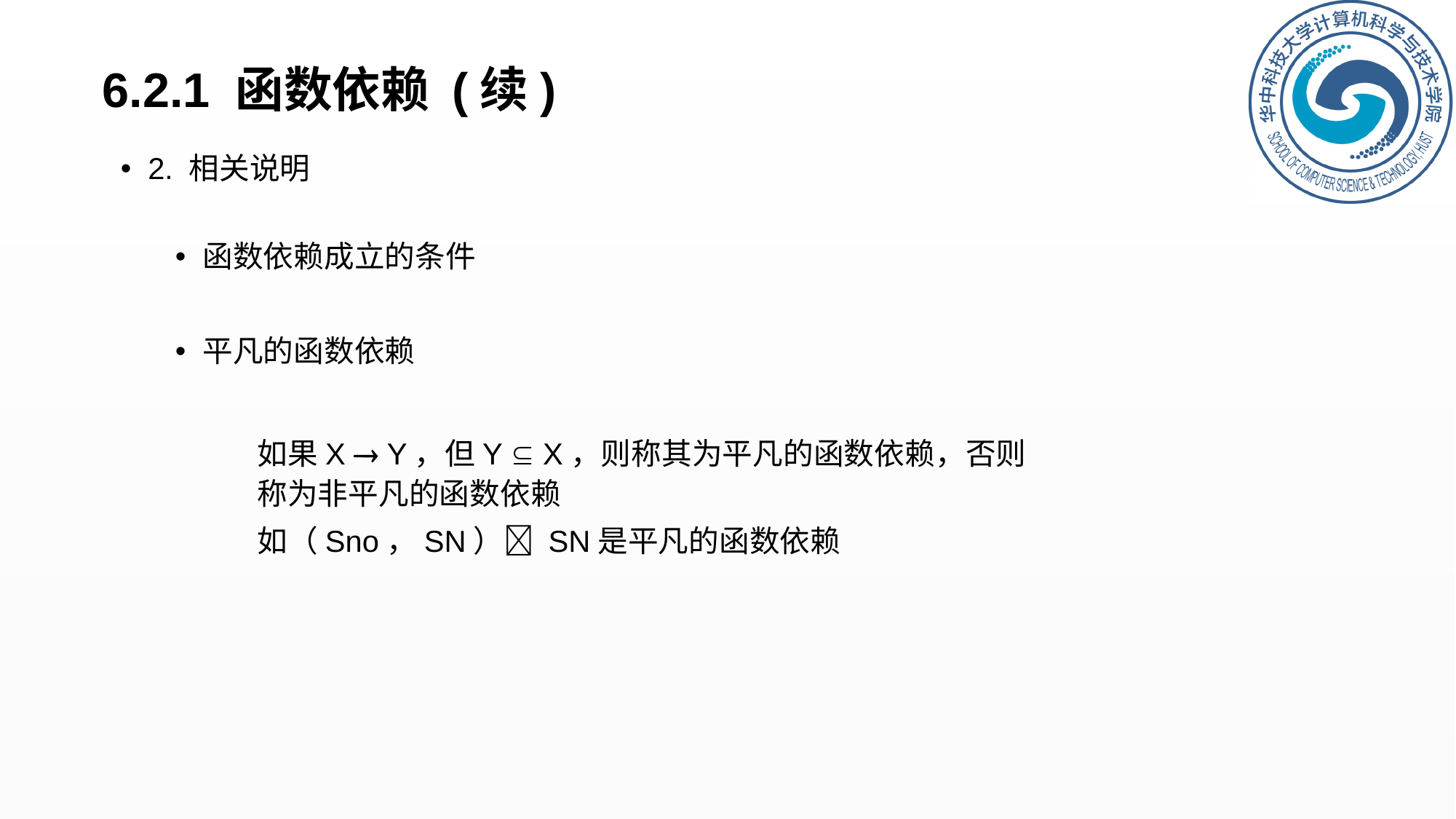

# 6.2.1 函数依赖 (续)
2. 相关说明

函数依赖成立的条件

平凡的函数依赖

   如果X → Y，但Y ⊆ X，则称其为平凡的函数依赖，否则称为非平凡的函数依赖
	如（Sno，SN）→ SN是平凡的函数依赖